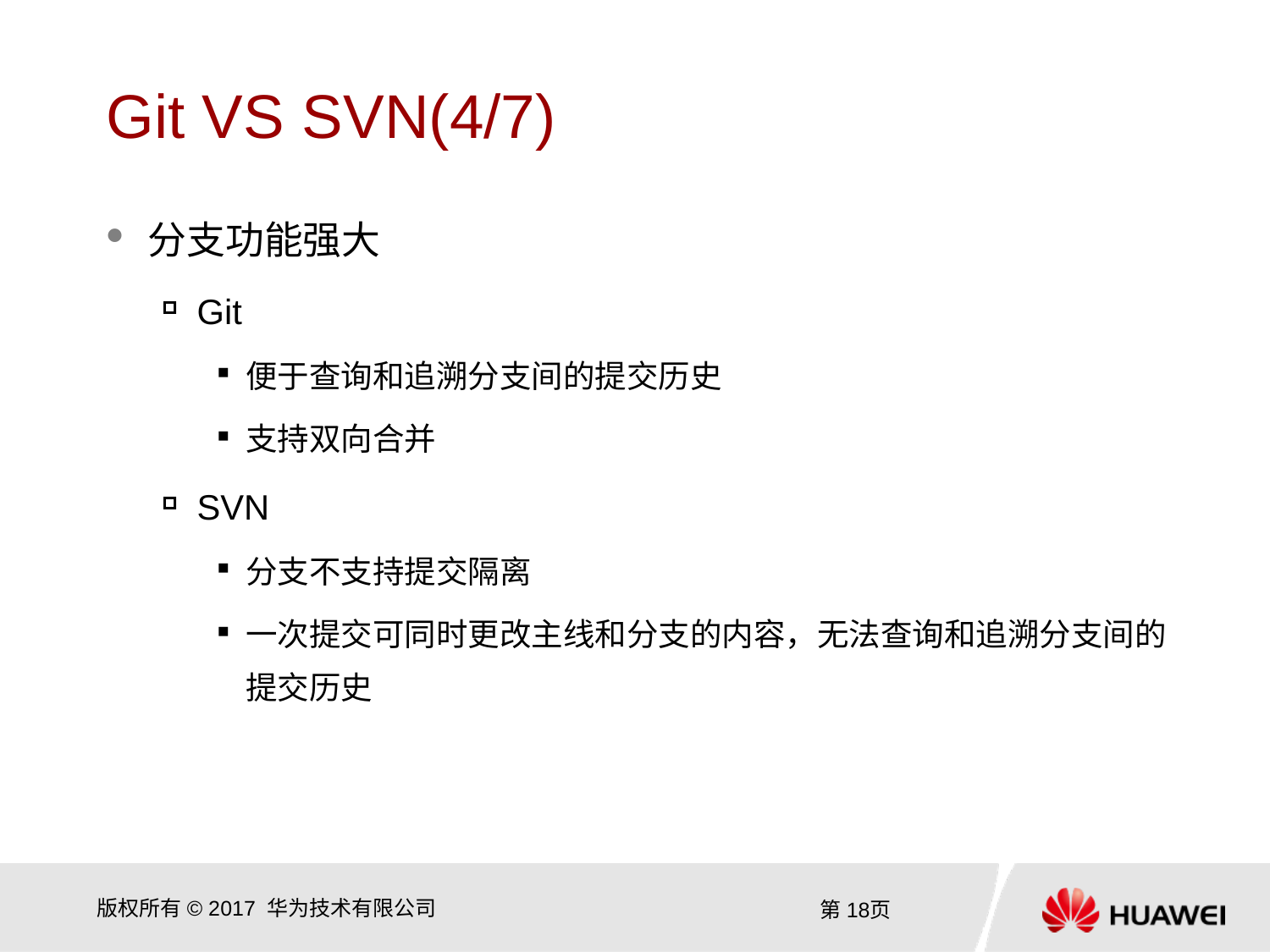

# Git VS SVN(4/7)
分支功能强大
Git
便于查询和追溯分支间的提交历史
支持双向合并
SVN
分支不支持提交隔离
一次提交可同时更改主线和分支的内容，无法查询和追溯分支间的提交历史